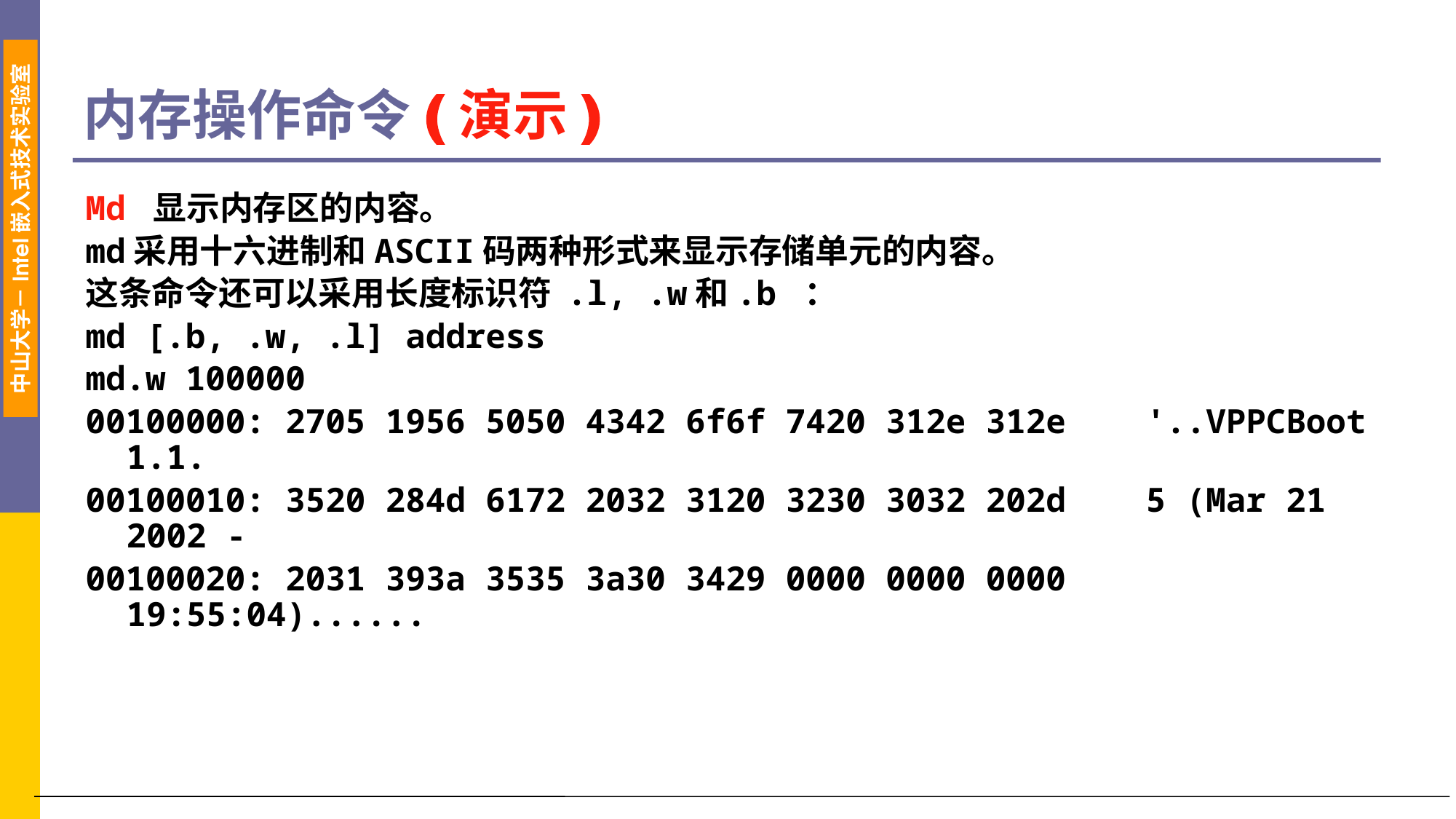

# 内存操作命令(演示)
Md 显示内存区的内容。
md采用十六进制和ASCII码两种形式来显示存储单元的内容。
这条命令还可以采用长度标识符 .l, .w和.b ：
md [.b, .w, .l] address
md.w 100000
00100000: 2705 1956 5050 4342 6f6f 7420 312e 312e    '..VPPCBoot 1.1.
00100010: 3520 284d 6172 2032 3120 3230 3032 202d    5 (Mar 21 2002 -
00100020: 2031 393a 3535 3a30 3429 0000 0000 0000     19:55:04)......